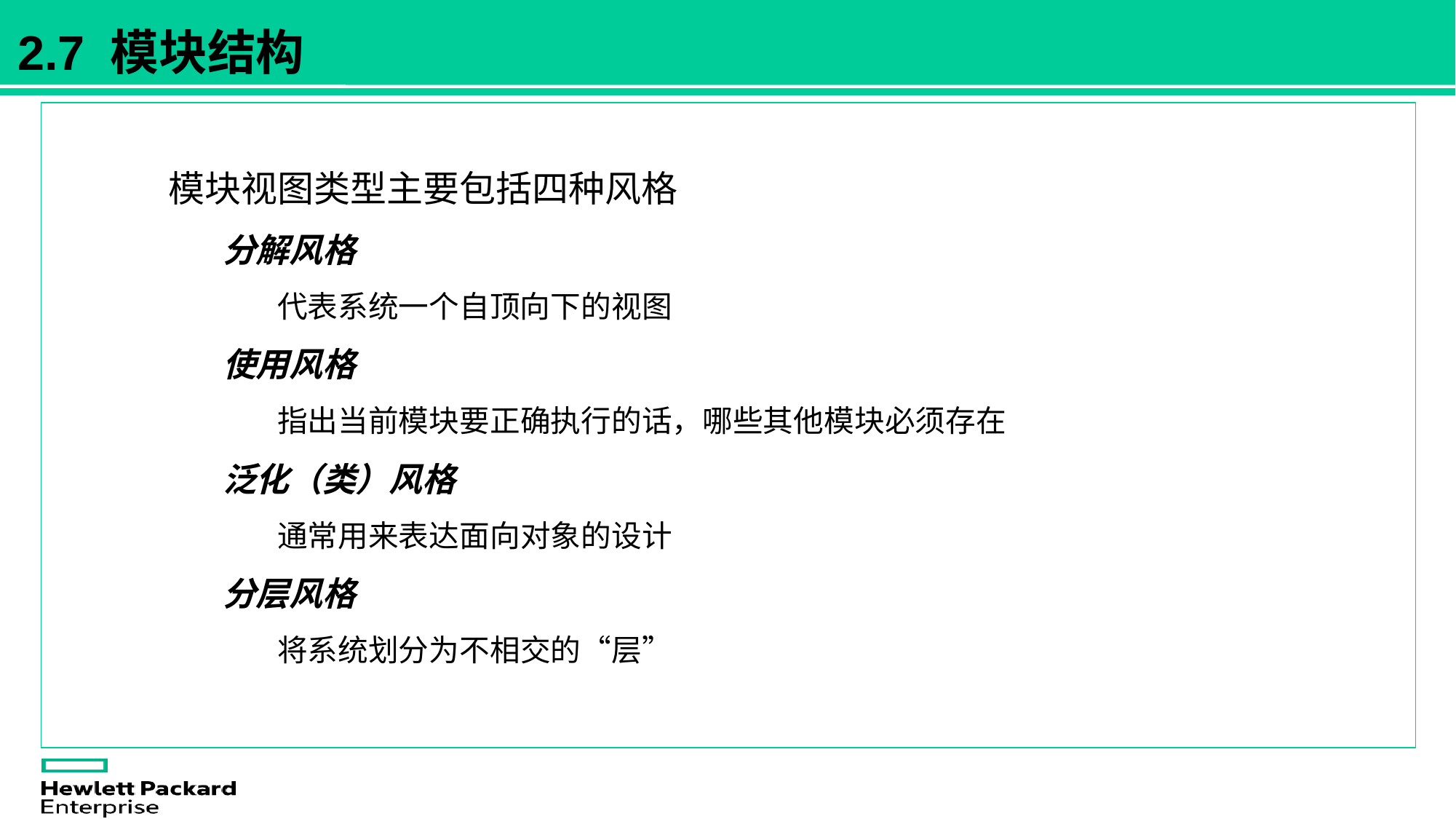

2.7 模块结构

模块视图类型主要包括四种风格
分解风格
代表系统一个自顶向下的视图
使用风格
指出当前模块要正确执行的话，哪些其他模块必须存在
泛化（类）风格
通常用来表达面向对象的设计
分层风格
将系统划分为不相交的“层”